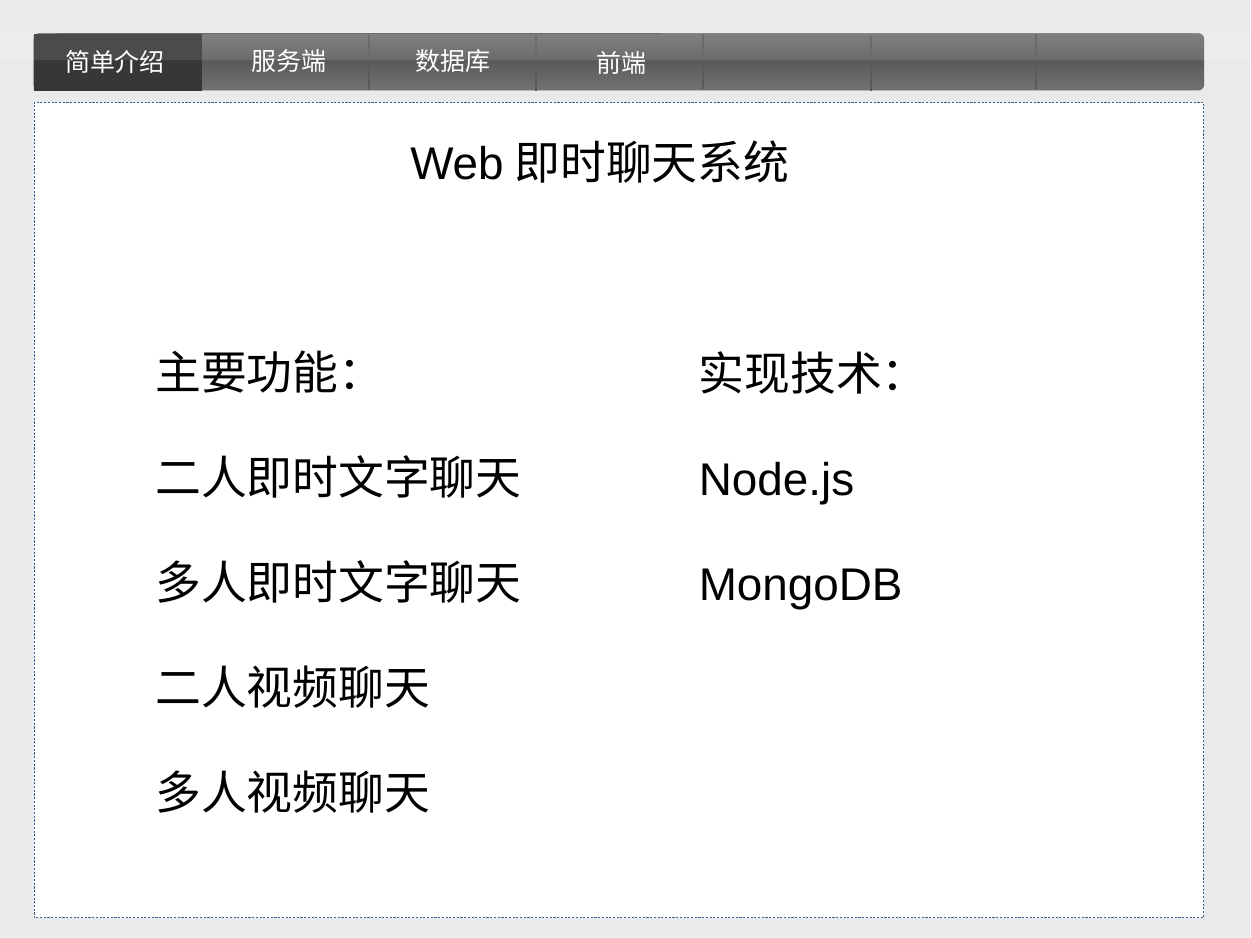

服务端
数据库
简单介绍
前端

                    Web即时聊天系统

主要功能：
二人即时文字聊天
多人即时文字聊天
二人视频聊天
多人视频聊天

实现技术：
Node.js
MongoDB